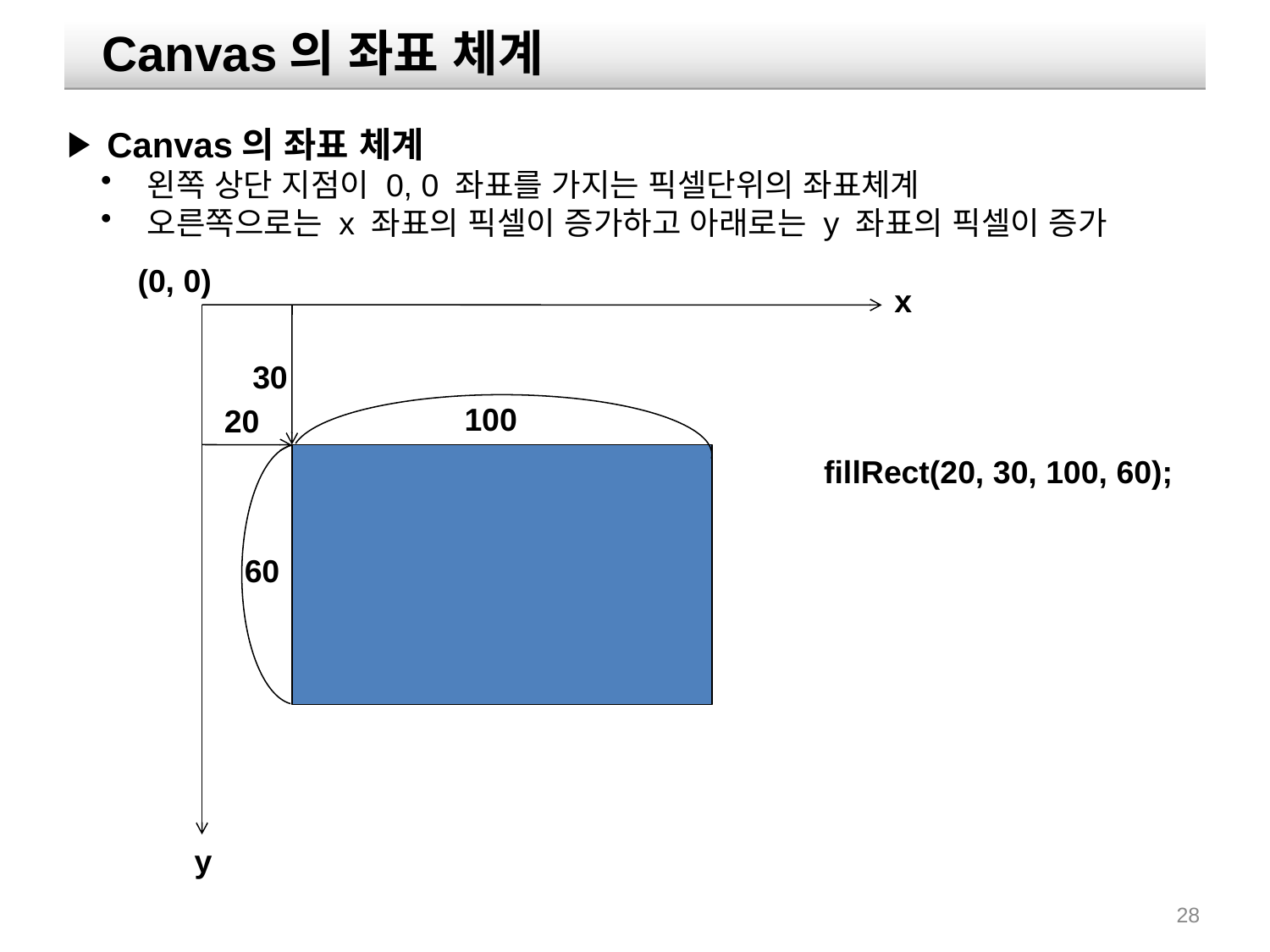

Canvas의 좌표 체계
 Canvas의 좌표 체계
 왼쪽 상단 지점이 0, 0 좌표를 가지는 픽셀단위의 좌표체계
 오른쪽으로는 x 좌표의 픽셀이 증가하고 아래로는 y 좌표의 픽셀이 증가
(0, 0)
x
30
100
20

fillRect(20, 30, 100, 60);
60
y
28